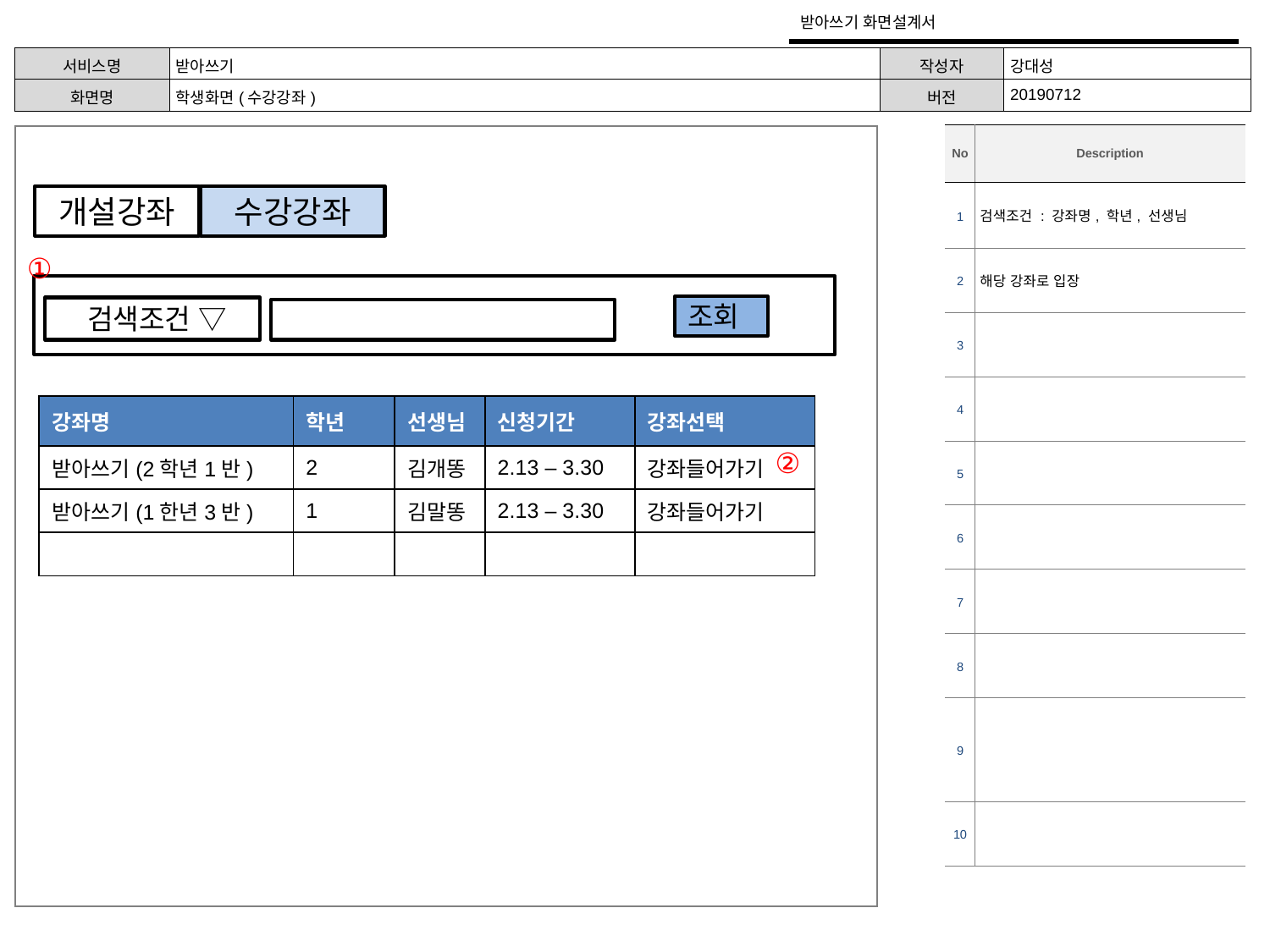

받아쓰기 화면설계서
| 서비스명 | 받아쓰기 | 작성자 | 강대성 |
| --- | --- | --- | --- |
| 화면명 | 학생화면(수강강좌) | 버전 | 20190712 |
| No | Description |
| --- | --- |
| 1 | 검색조건 : 강좌명, 학년, 선생님 |
| 2 | 해당 강좌로 입장 |
| 3 |  |
| 4 |  |
| 5 |  |
| 6 |  |
| 7 |  |
| 8 |  |
| 9 |  |
| 10 |  |

개설강좌
수강강좌
①

조회
   검색조건 ▽

| 강좌명 | 학년 | 선생님 | 신청기간 | 강좌선택 |
| --- | --- | --- | --- | --- |
| 받아쓰기(2학년1반) | 2 | 김개똥 | 2.13 – 3.30 | 강좌들어가기 |
| 받아쓰기(1한년3반) | 1 | 김말똥 | 2.13 – 3.30 | 강좌들어가기 |
|  |  |  |  |  |
②